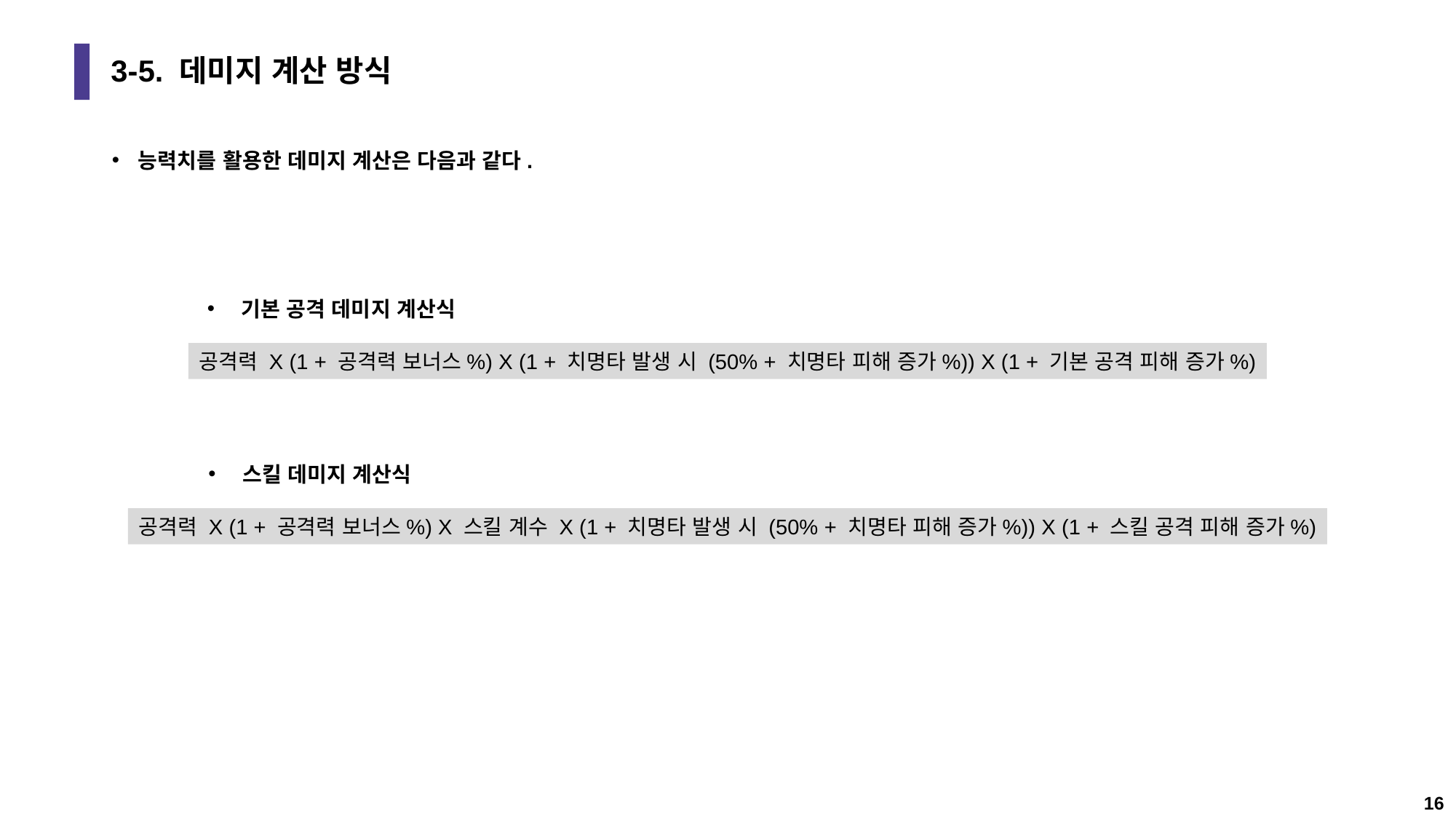

# 3-5. 데미지 계산 방식
능력치를 활용한 데미지 계산은 다음과 같다.
기본 공격 데미지 계산식
공격력 X (1 + 공격력 보너스%) X (1 + 치명타 발생 시 (50% + 치명타 피해 증가%)) X (1 + 기본 공격 피해 증가%)
스킬 데미지 계산식
공격력 X (1 + 공격력 보너스%) X 스킬 계수 X (1 + 치명타 발생 시 (50% + 치명타 피해 증가%)) X (1 + 스킬 공격 피해 증가%)